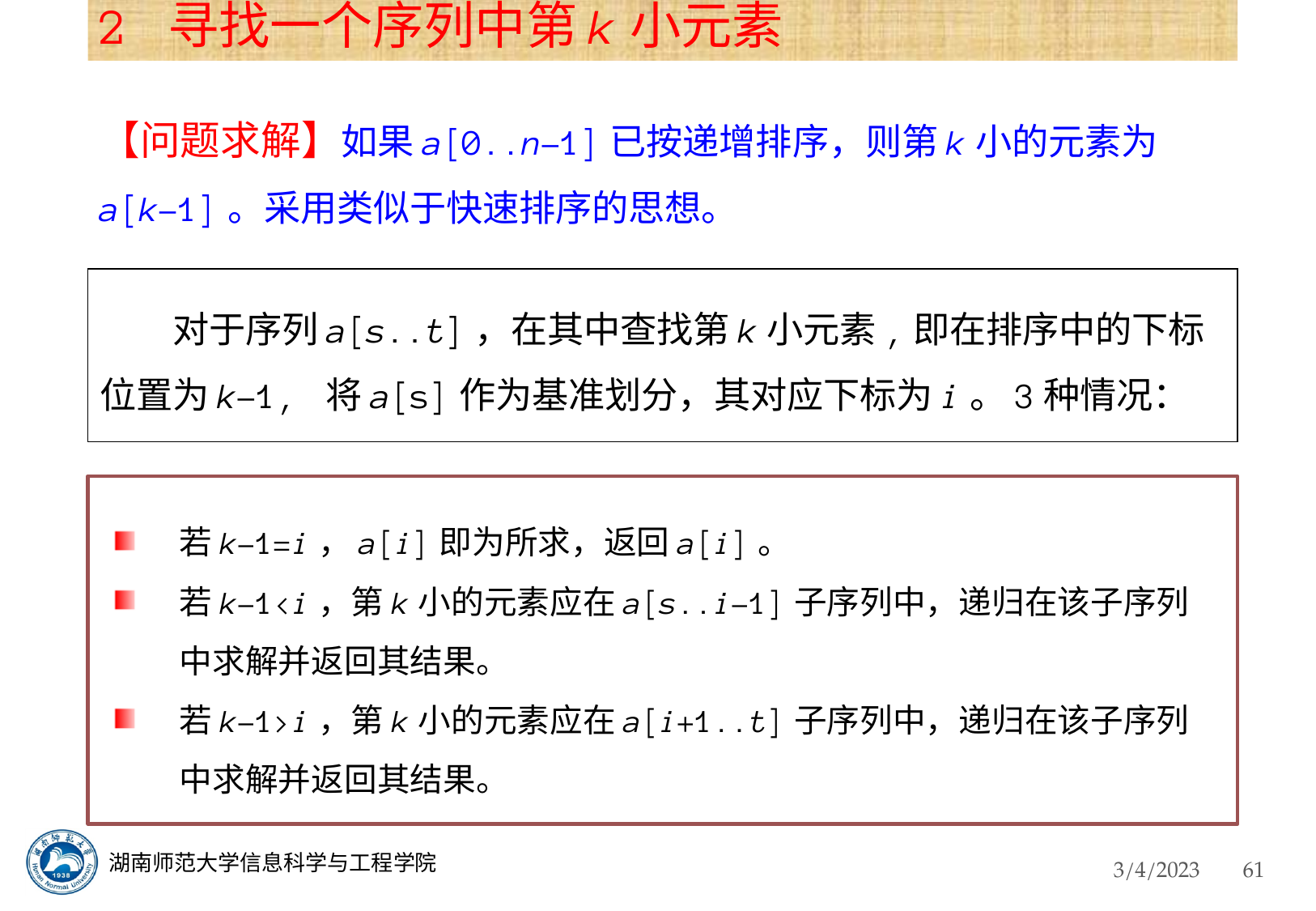

2 寻找一个序列中第k小元素
【问题求解】如果a[0..n-1]已按递增排序，则第k小的元素为a[k-1]。采用类似于快速排序的思想。
　　对于序列a[s..t]，在其中查找第k小元素,即在排序中的下标位置为k-1, 将a[s]作为基准划分，其对应下标为i。3种情况：
若k-1=i，a[i]即为所求，返回a[i]。
若k-1<i，第k小的元素应在a[s..i-1]子序列中，递归在该子序列中求解并返回其结果。
若k-1>i，第k小的元素应在a[i+1..t]子序列中，递归在该子序列中求解并返回其结果。
湖南师范大学信息科学与工程学院
3/4/2023
61